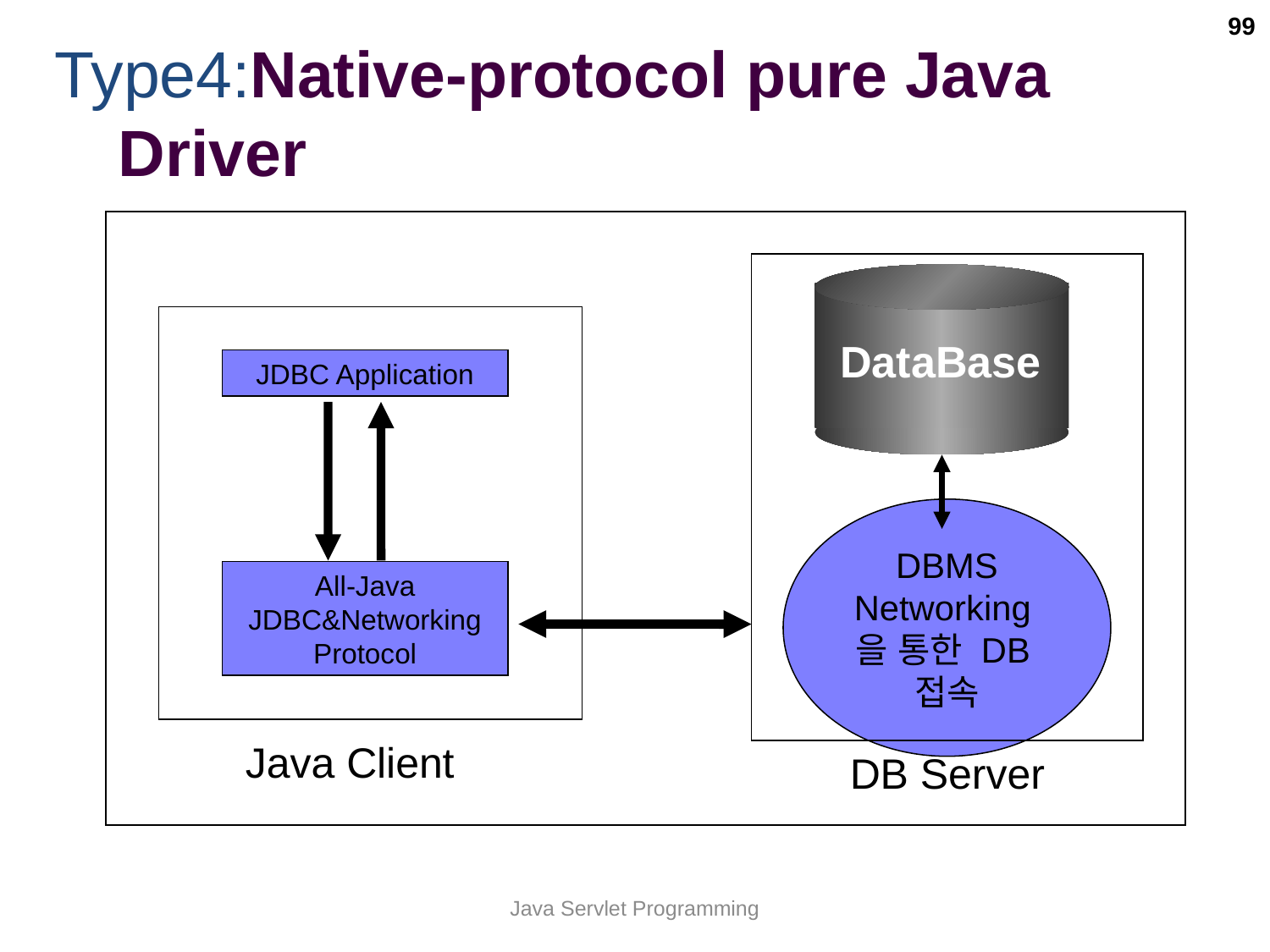

99
Type4:Native-protocol pure Java Driver

DataBase

JDBC Application

DBMS Networking을 통한 DB접속
All-Java JDBC&Networking Protocol

Java Client
 DB Server
Java Servlet Programming